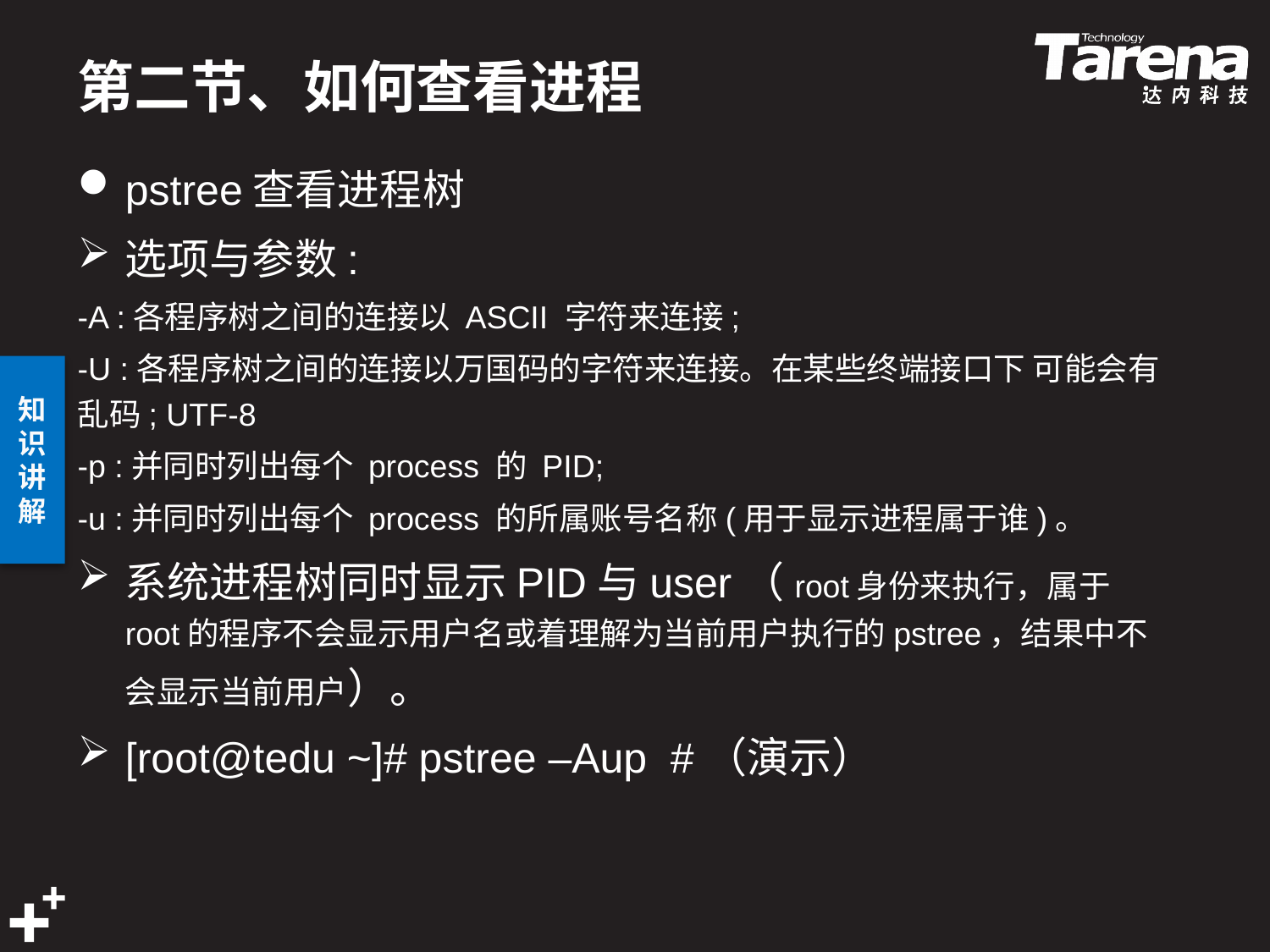

# 第二节、如何查看进程
pstree查看进程树
选项与参数:
-A :各程序树之间的连接以 ASCII 字符来连接;
-U :各程序树之间的连接以万国码的字符来连接。在某些终端接口下 可能会有乱码; UTF-8
-p :并同时列出每个 process 的 PID;
-u :并同时列出每个 process 的所属账号名称(用于显示进程属于谁)。
系统进程树同时显示PID与user（root身份来执行，属于 root的程序不会显示用户名或着理解为当前用户执行的pstree，结果中不会显示当前用户）。
[root@tedu ~]# pstree –Aup  #（演示）
